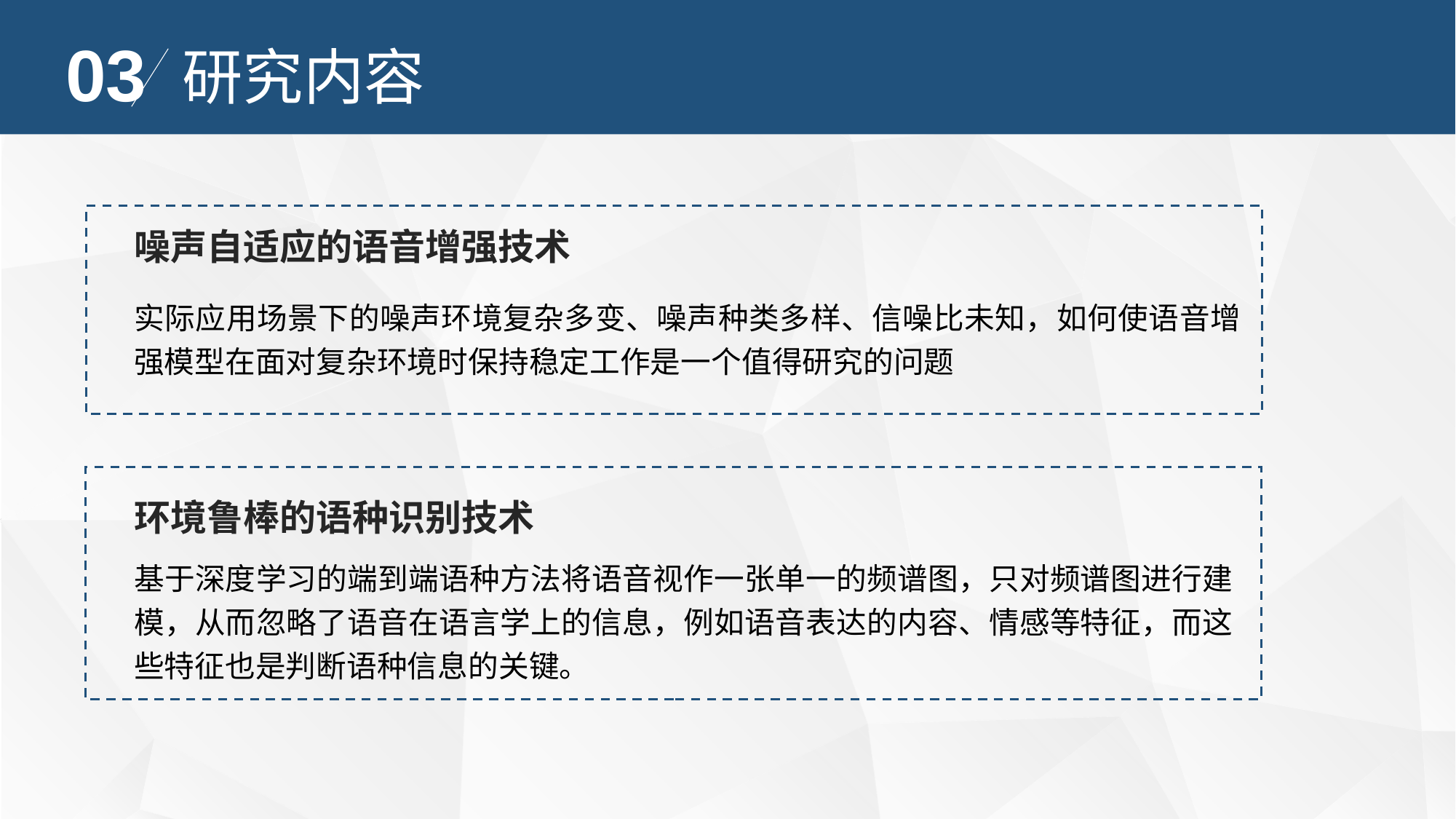

03
研究内容

噪声自适应的语音增强技术
实际应用场景下的噪声环境复杂多变、噪声种类多样、信噪比未知，如何使语音增强模型在面对复杂环境时保持稳定工作是一个值得研究的问题

环境鲁棒的语种识别技术

基于深度学习的端到端语种方法将语音视作一张单一的频谱图，只对频谱图进行建模，从而忽略了语音在语言学上的信息，例如语音表达的内容、情感等特征，而这些特征也是判断语种信息的关键。